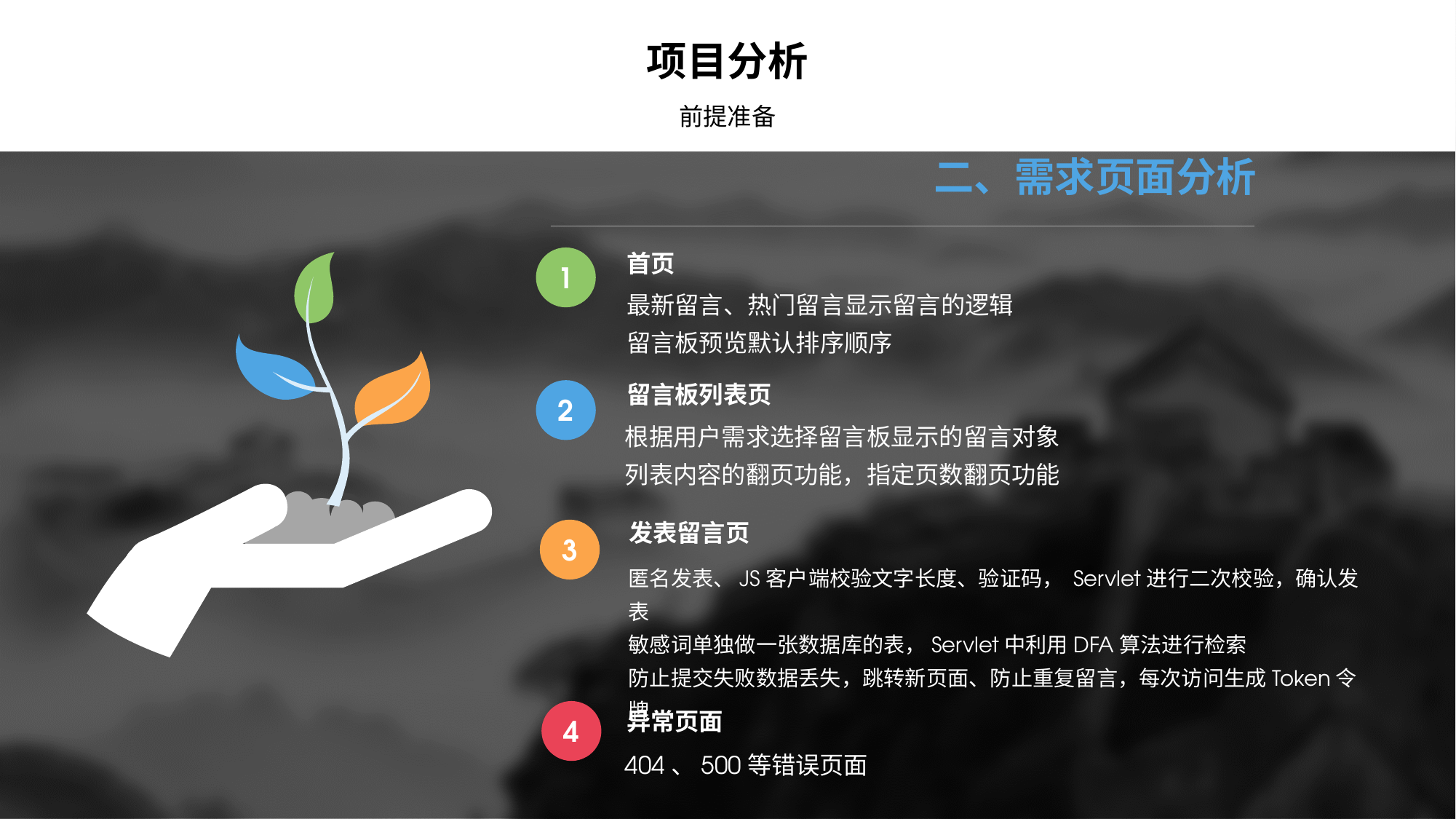

项目分析
前提准备
二、需求页面分析
首页
1

最新留言、热门留言显示留言的逻辑
留言板预览默认排序顺序
留言板列表页
2
根据用户需求选择留言板显示的留言对象
列表内容的翻页功能，指定页数翻页功能
发表留言页
3
匿名发表、JS客户端校验文字长度、验证码， Servlet进行二次校验，确认发表
敏感词单独做一张数据库的表，Servlet中利用DFA算法进行检索
防止提交失败数据丢失，跳转新页面、防止重复留言，每次访问生成Token令牌
异常页面
4
404、500等错误页面